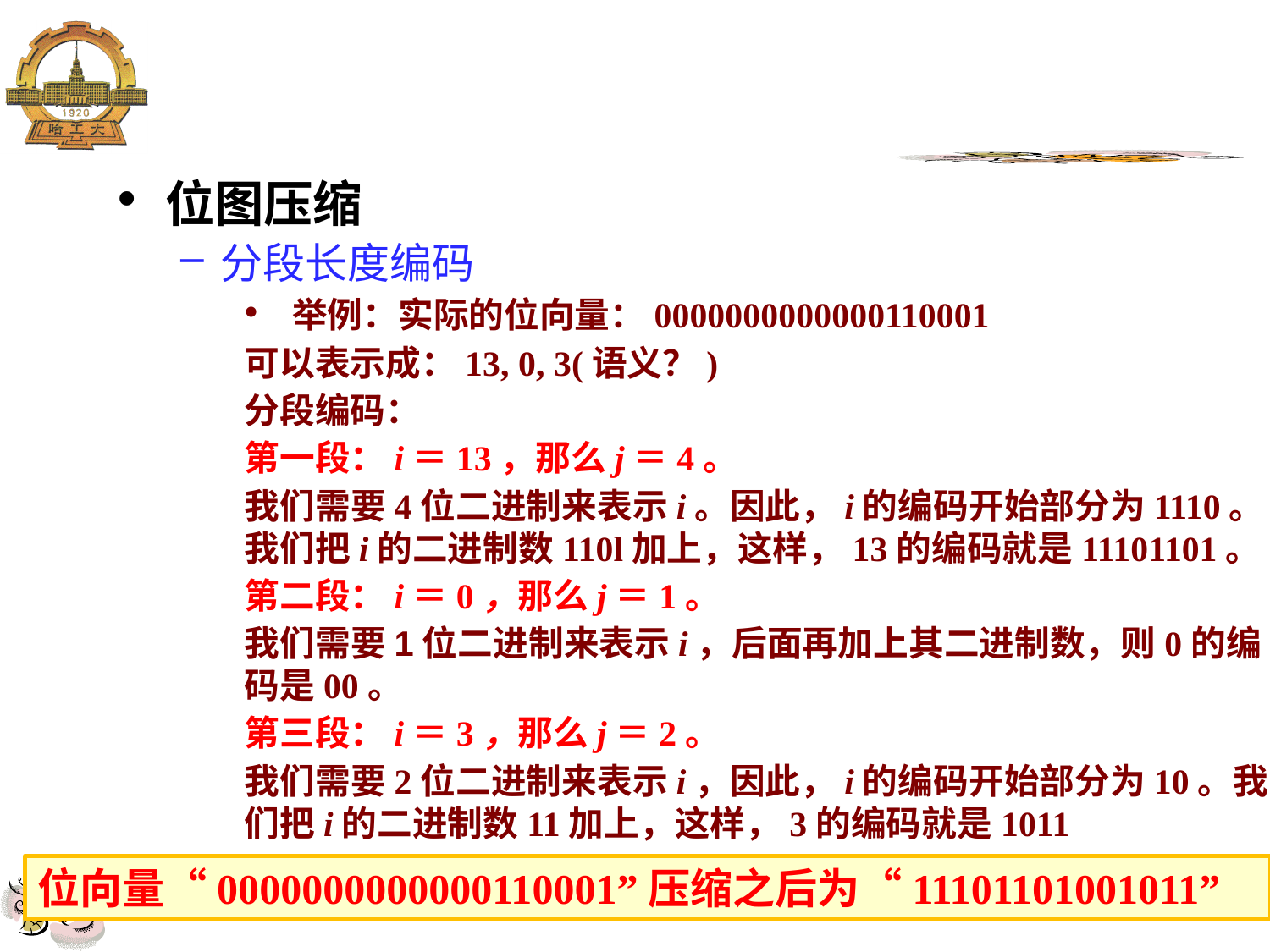

#
位图压缩
分段长度编码
举例：实际的位向量：0000000000000110001
可以表示成：13, 0, 3(语义？)
分段编码：
第一段：i＝13，那么j＝4。
我们需要4位二进制来表示i。因此，i的编码开始部分为1110。我们把i的二进制数110l加上，这样，13的编码就是11101101。
第二段：i＝0，那么j＝1。
我们需要1位二进制来表示i，后面再加上其二进制数，则0的编码是00。
第三段：i＝3，那么j＝2。
我们需要2位二进制来表示i，因此，i的编码开始部分为10。我们把i的二进制数11加上，这样，3的编码就是1011

位向量“0000000000000110001”压缩之后为“11101101001011”